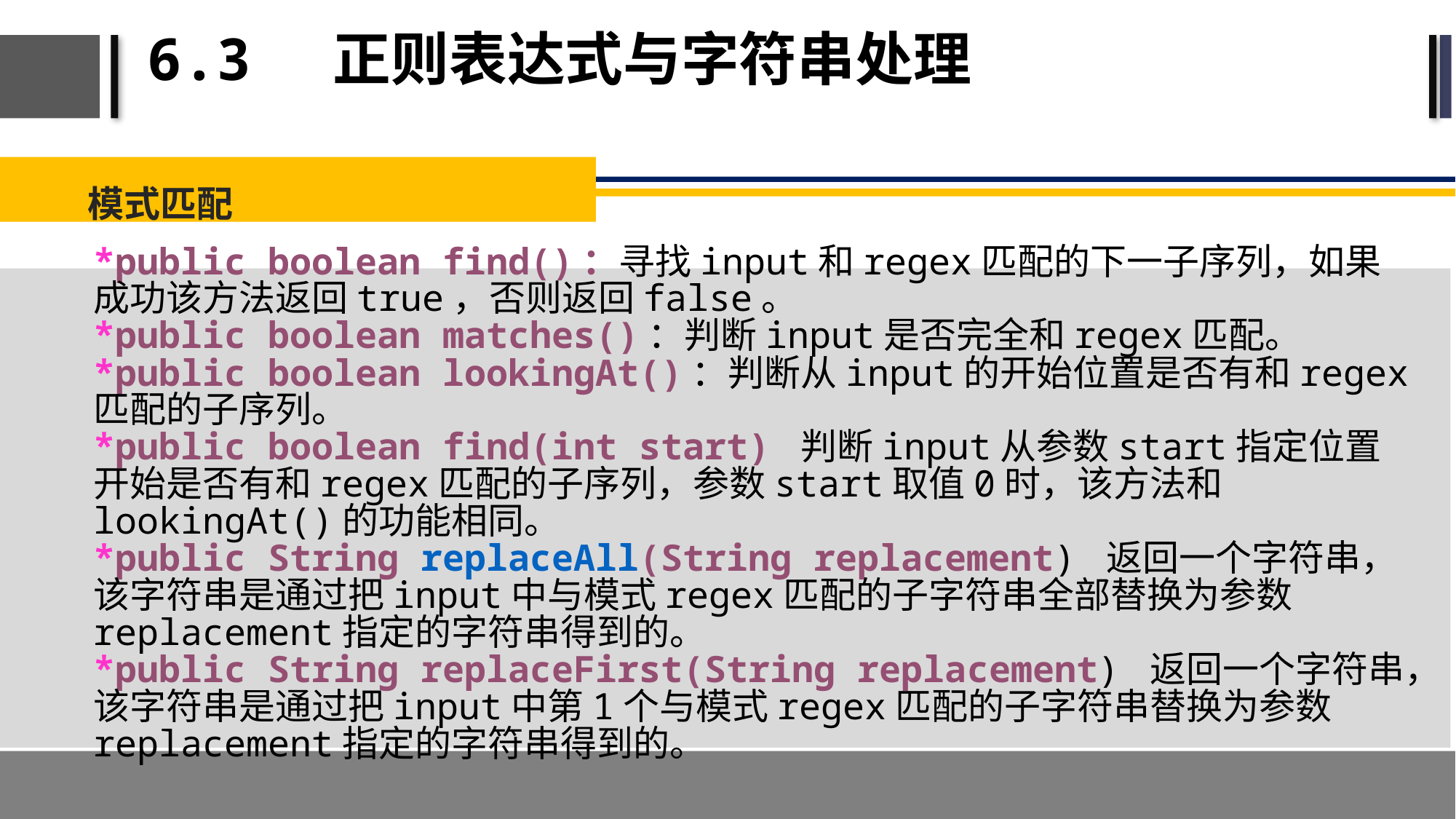

# 6.3  正则表达式与字符串处理
模式匹配

*public boolean find()：寻找input和regex匹配的下一子序列，如果成功该方法返回true，否则返回false。
*public boolean matches()：判断input是否完全和regex匹配。
*public boolean lookingAt()：判断从input的开始位置是否有和regex匹配的子序列。
*public boolean find(int start) 判断input从参数start指定位置开始是否有和regex匹配的子序列，参数start取值0时，该方法和lookingAt()的功能相同。
*public String replaceAll(String replacement) 返回一个字符串，该字符串是通过把input中与模式regex匹配的子字符串全部替换为参数replacement指定的字符串得到的。
*public String replaceFirst(String replacement) 返回一个字符串，该字符串是通过把input中第1个与模式regex匹配的子字符串替换为参数replacement指定的字符串得到的。